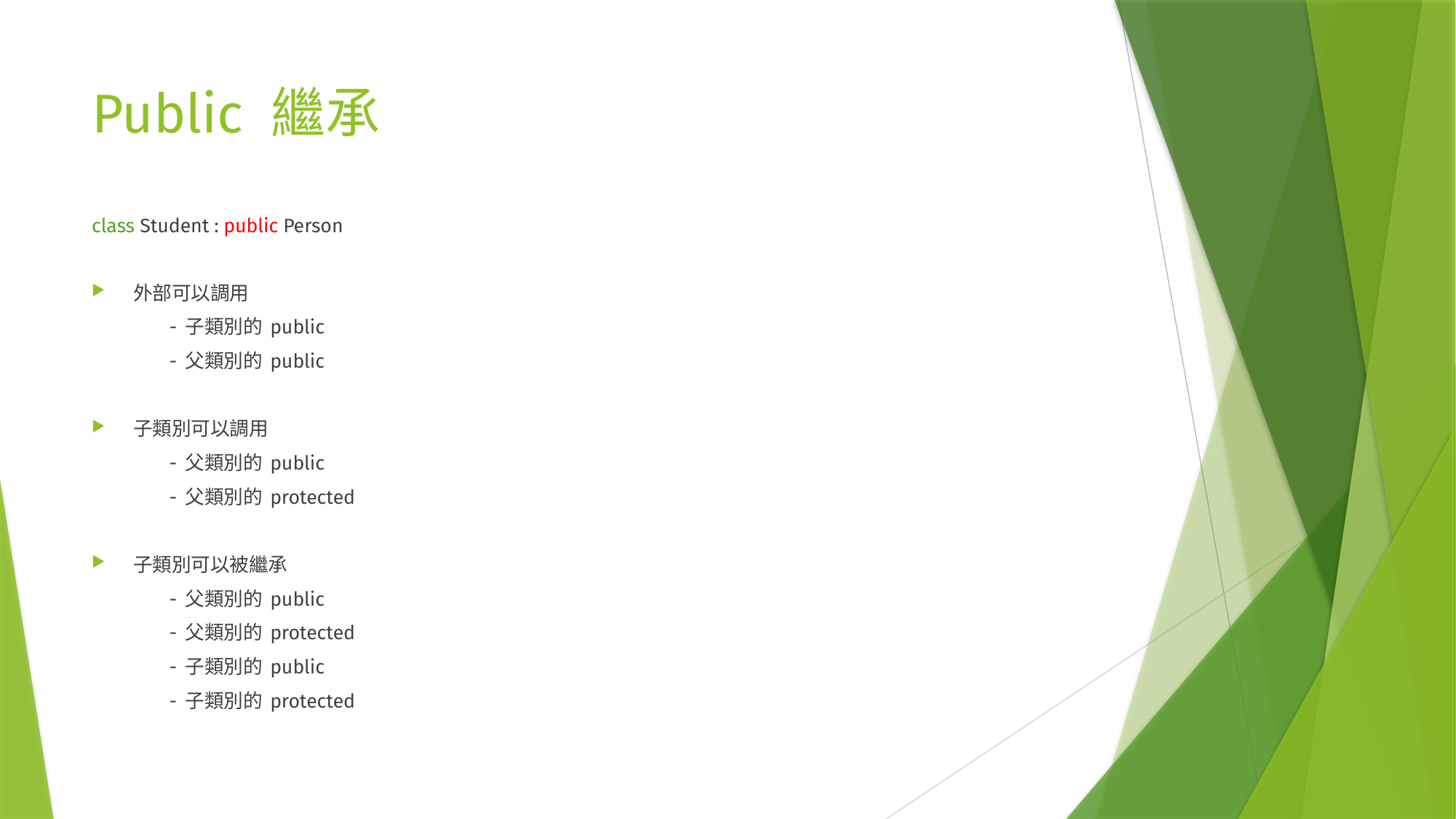

# Public 繼承
class Student : public Person

外部可以調用
	- 子類別的 public
	- 父類別的 public

子類別可以調用
	- 父類別的 public
	- 父類別的 protected

子類別可以被繼承
	- 父類別的 public
	- 父類別的 protected
	- 子類別的 public
	- 子類別的 protected